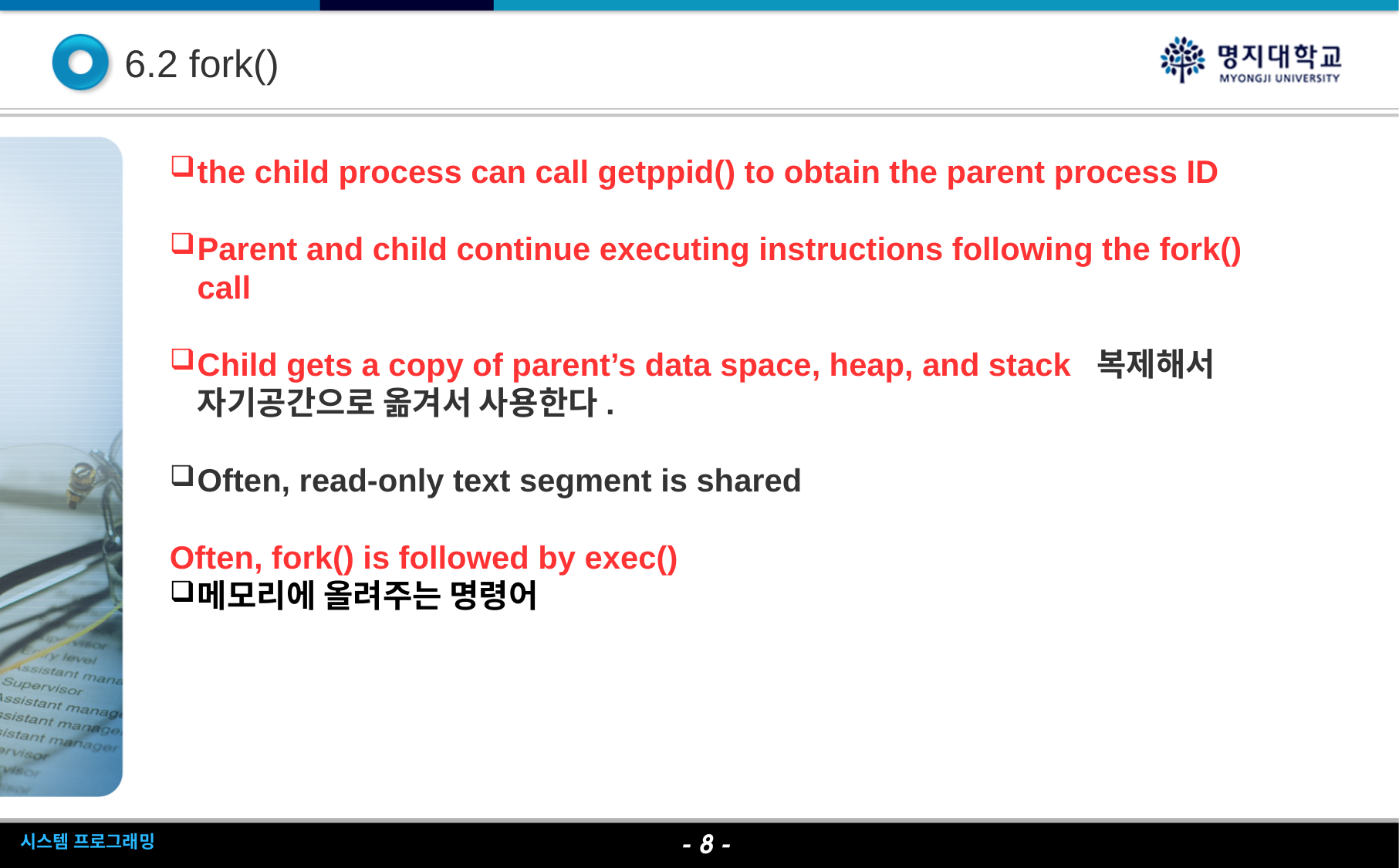

6.2 fork()
the child process can call getppid() to obtain the parent process ID

Parent and child continue executing instructions following the fork() call

Child gets a copy of parent’s data space, heap, and stack  복제해서 자기공간으로 옮겨서 사용한다.

Often, read-only text segment is shared

Often, fork() is followed by exec()
메모리에 올려주는 명령어
- 8 -